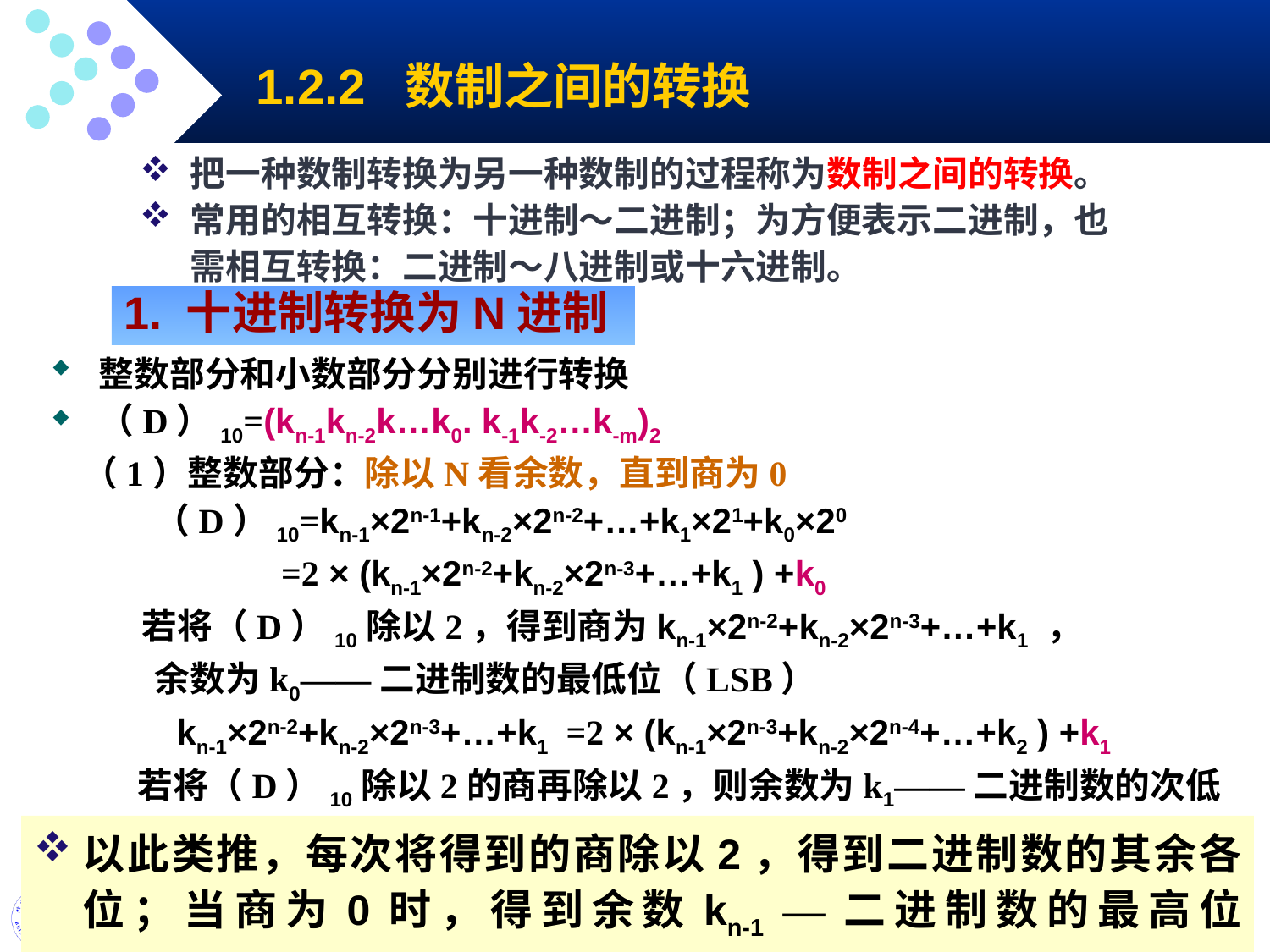

1.2.2  数制之间的转换
把一种数制转换为另一种数制的过程称为数制之间的转换。
常用的相互转换：十进制～二进制；为方便表示二进制，也需相互转换：二进制～八进制或十六进制。
1. 十进制转换为N进制
整数部分和小数部分分别进行转换
（D）10=(kn-1kn-2k…k0. k-1k-2…k-m)2
   （1）整数部分：除以N看余数，直到商为0
            （D）10=kn-1×2n-1+kn-2×2n-2+…+k1×21+k0×20
                          =2 × (kn-1×2n-2+kn-2×2n-3+…+k1 ) +k0
                  若将（D）10除以2，得到商为kn-1×2n-2+kn-2×2n-3+…+k1 ，
            余数为k0——二进制数的最低位（LSB）
             kn-1×2n-2+kn-2×2n-3+…+k1  =2 × (kn-1×2n-3+kn-2×2n-4+…+k2 ) +k1
                 若将（D）10除以2的商再除以2，则余数为k1——二进制数的次低位
              ……
以此类推，每次将得到的商除以2，得到二进制数的其余各位；当商为0时，得到余数kn-1 —二进制数的最高位（MSB）。
23
23